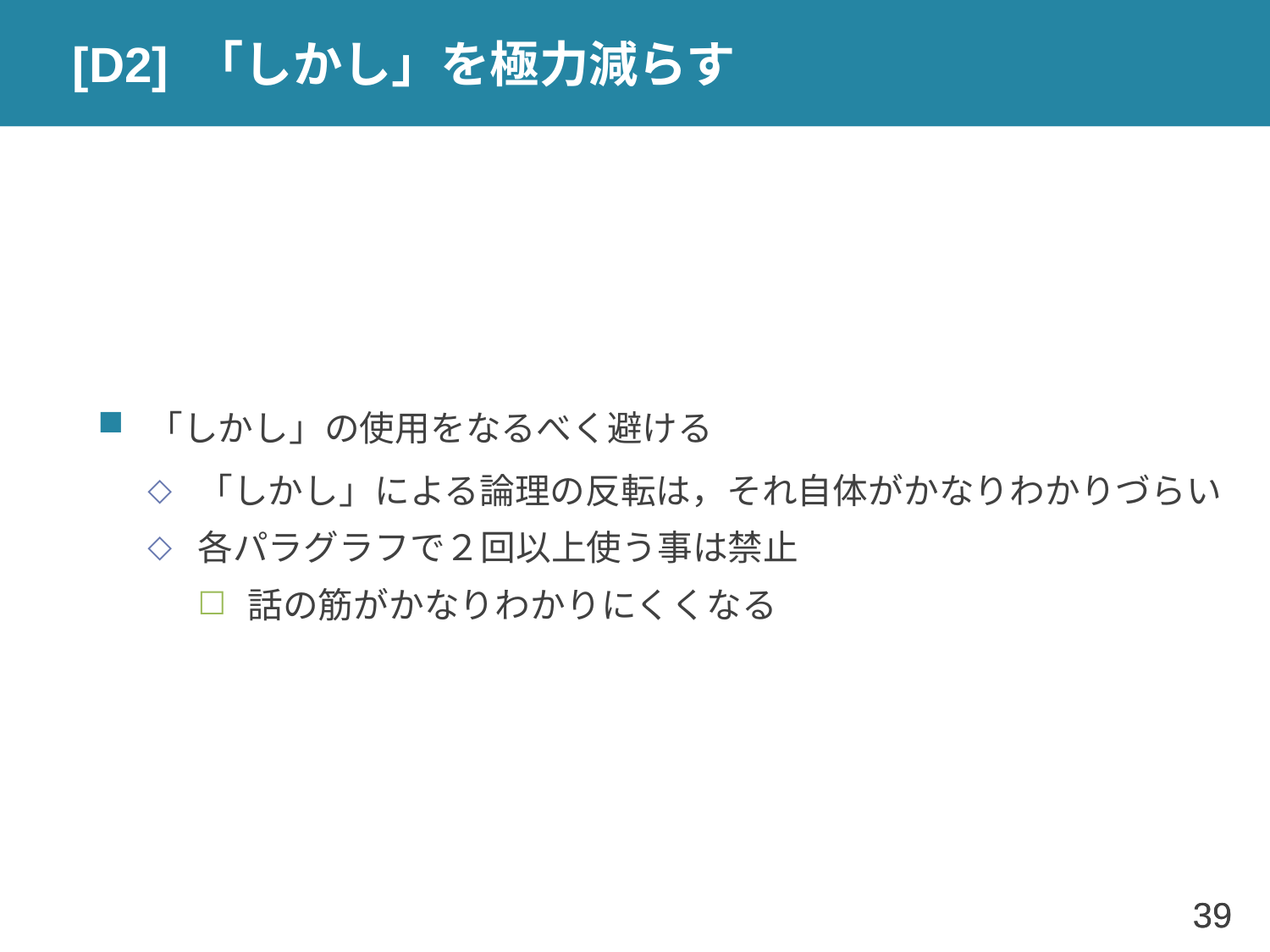

# [D2] 「しかし」を極力減らす
「しかし」の使用をなるべく避ける
「しかし」による論理の反転は，それ自体がかなりわかりづらい
各パラグラフで２回以上使う事は禁止
話の筋がかなりわかりにくくなる